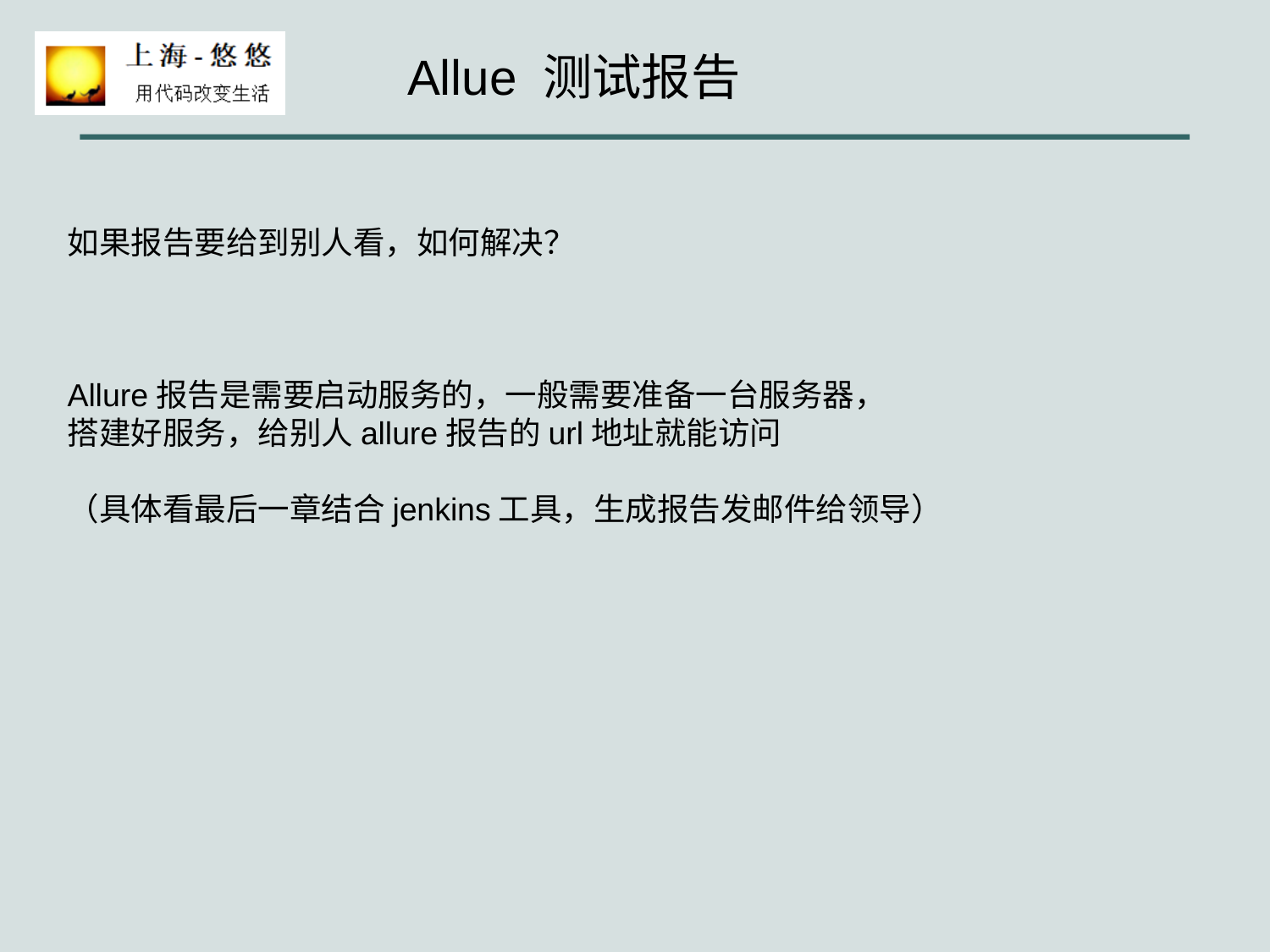

如果报告要给到别人看，如何解决？

Allure报告是需要启动服务的，一般需要准备一台服务器，
搭建好服务，给别人allure报告的url地址就能访问

（具体看最后一章结合jenkins工具，生成报告发邮件给领导）